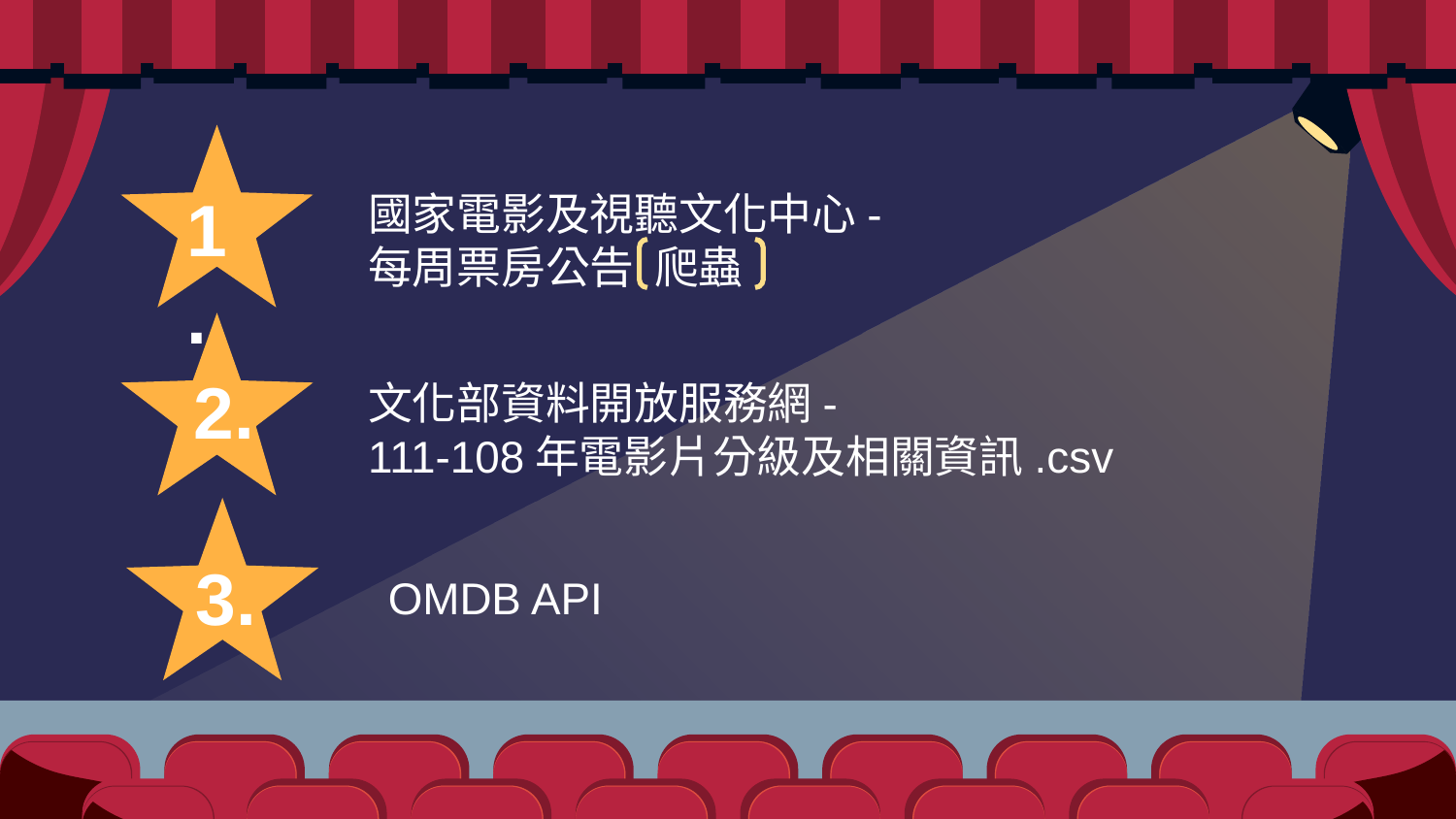

1.
# 國家電影及視聽文化中心- 每周票房公告  爬蟲

2.
文化部資料開放服務網-
111-108年電影片分級及相關資訊.csv

3.
OMDB API